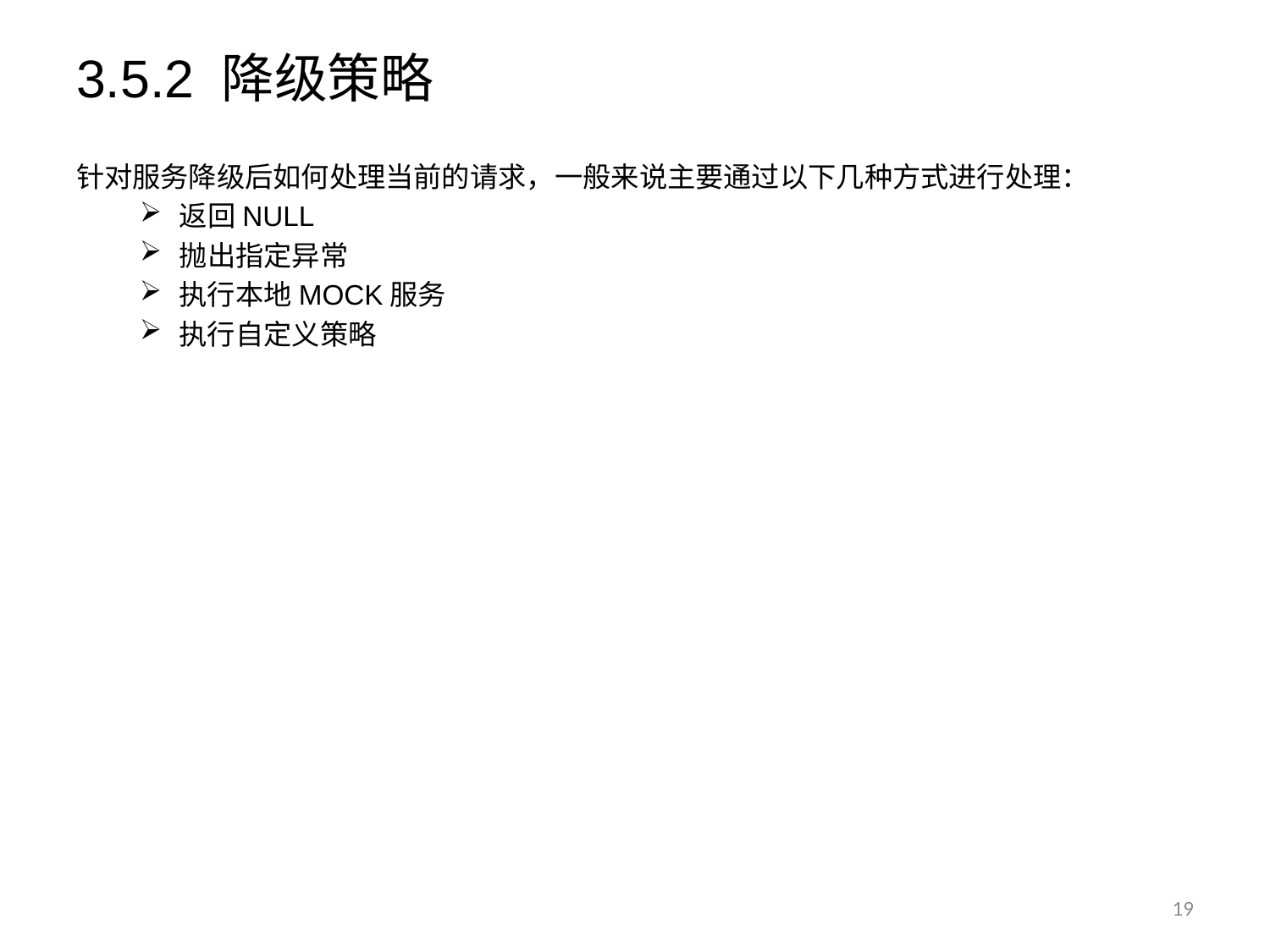

# 3.5.2 降级策略
针对服务降级后如何处理当前的请求，一般来说主要通过以下几种方式进行处理：
返回NULL
抛出指定异常
执行本地MOCK服务
执行自定义策略

19